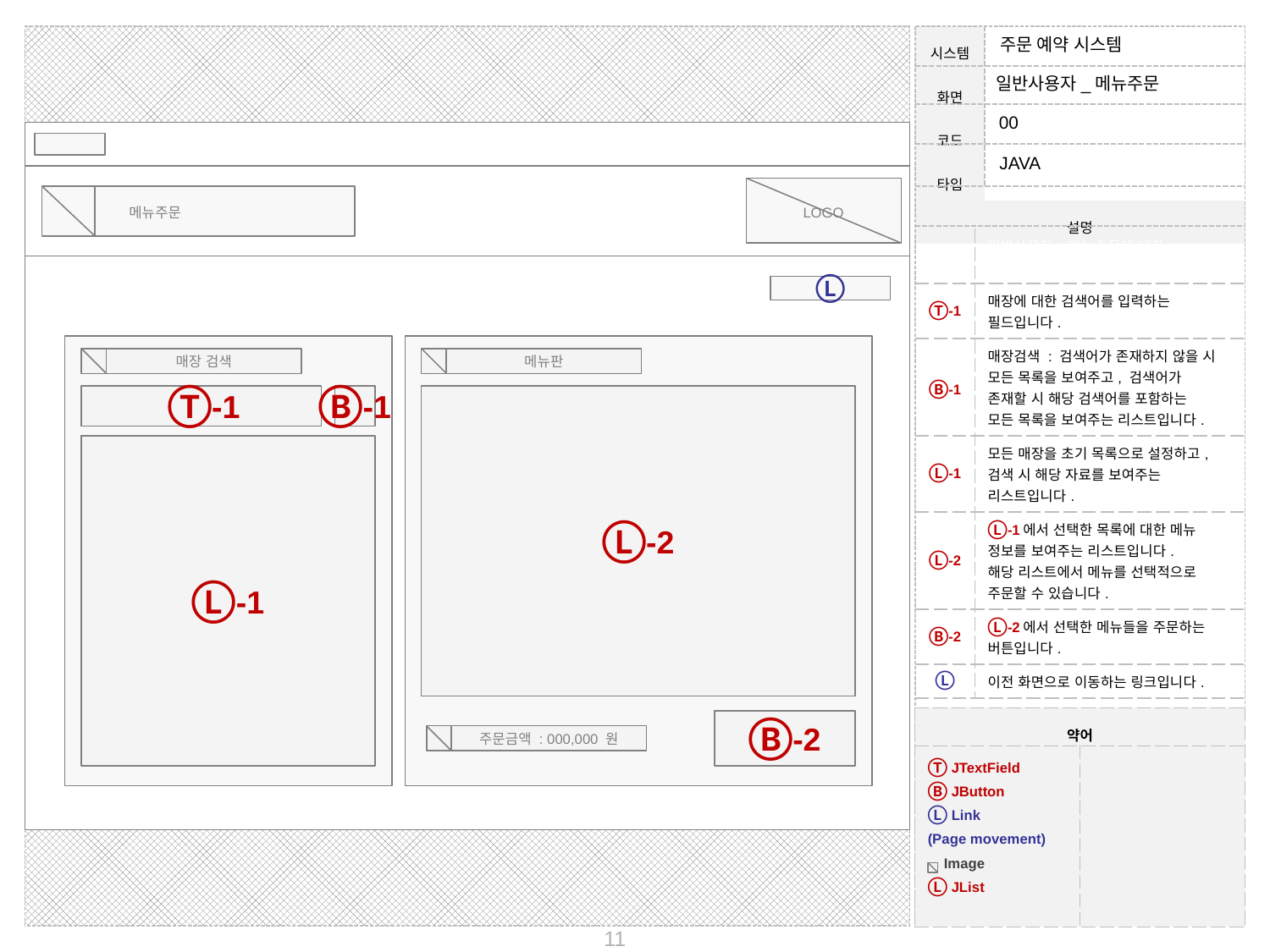

주문 예약 시스템
일반사용자_메뉴주문
00
JAVA
메뉴주문
LOGO
|  | 일반사용자\_메뉴주문에 대한 화면입니다. |
| --- | --- |
| Ⓣ-1 | 매장에 대한 검색어를 입력하는 필드입니다. |
| Ⓑ-1 | 매장검색 : 검색어가 존재하지 않을 시 모든 목록을 보여주고, 검색어가 존재할 시 해당 검색어를 포함하는 모든 목록을 보여주는 리스트입니다. |
| Ⓛ-1 | 모든 매장을 초기 목록으로 설정하고, 검색 시 해당 자료를 보여주는 리스트입니다. |
| Ⓛ-2 | Ⓛ-1에서 선택한 목록에 대한 메뉴 정보를 보여주는 리스트입니다. 해당 리스트에서 메뉴를 선택적으로 주문할 수 있습니다. |
| Ⓑ-2 | Ⓛ-2에서 선택한 메뉴들을 주문하는 버튼입니다. |
| Ⓛ | 이전 화면으로 이동하는 링크입니다. |

매장 검색

메뉴판
Ⓣ-1
Ⓑ-1

Ⓛ-2
Ⓛ-1
| 약어 |  |
| --- | --- |
| Ⓣ JTextField Ⓑ JButton Ⓛ Link (Page movement) Image Ⓛ JList |  |

Ⓑ-2

주문금액 : 000,000 원

11